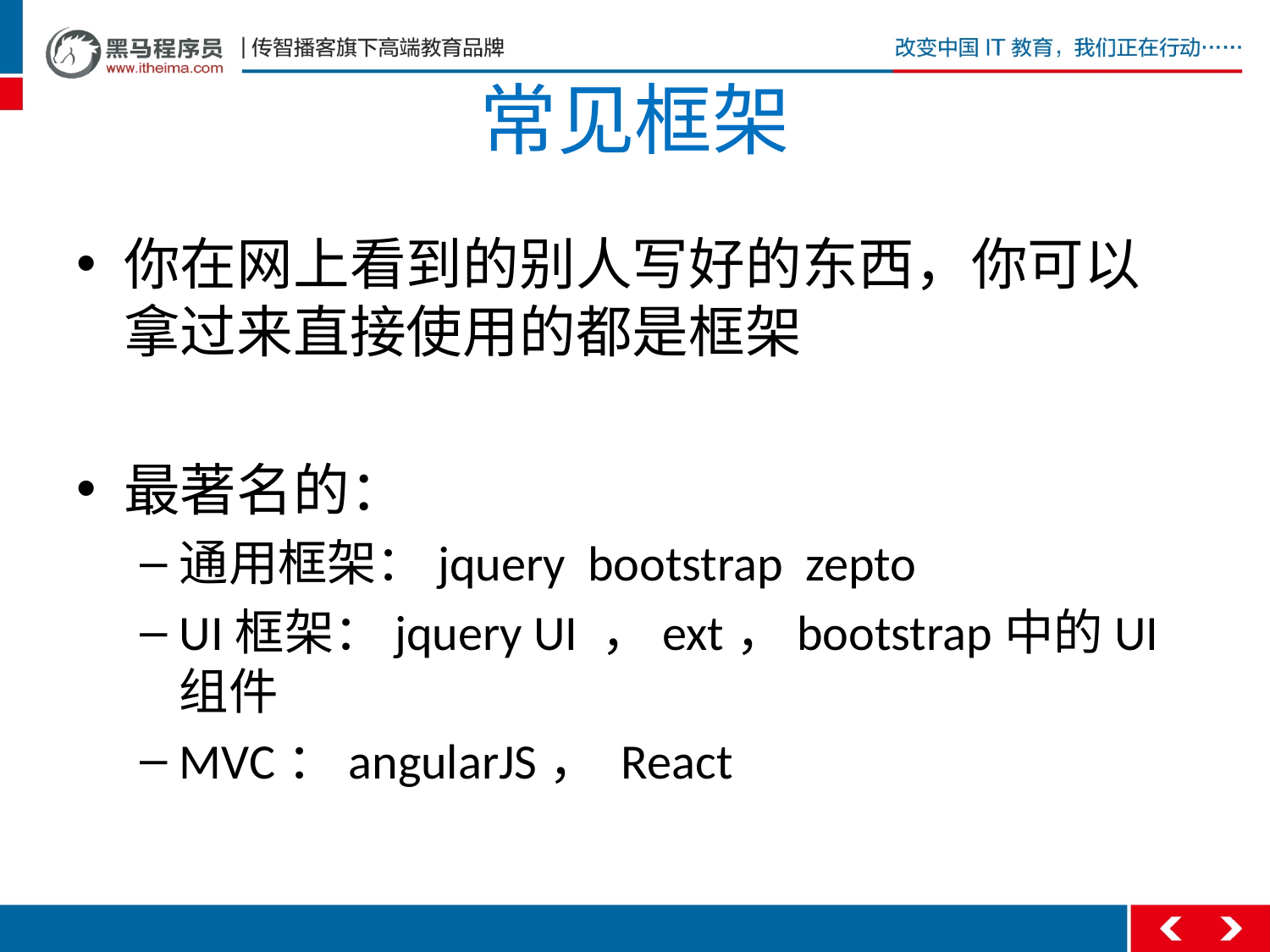

# 常见框架
你在网上看到的别人写好的东西，你可以拿过来直接使用的都是框架

最著名的：
通用框架：jquery  bootstrap  zepto
UI框架：jquery UI ，ext，bootstrap中的UI组件
MVC：angularJS， React